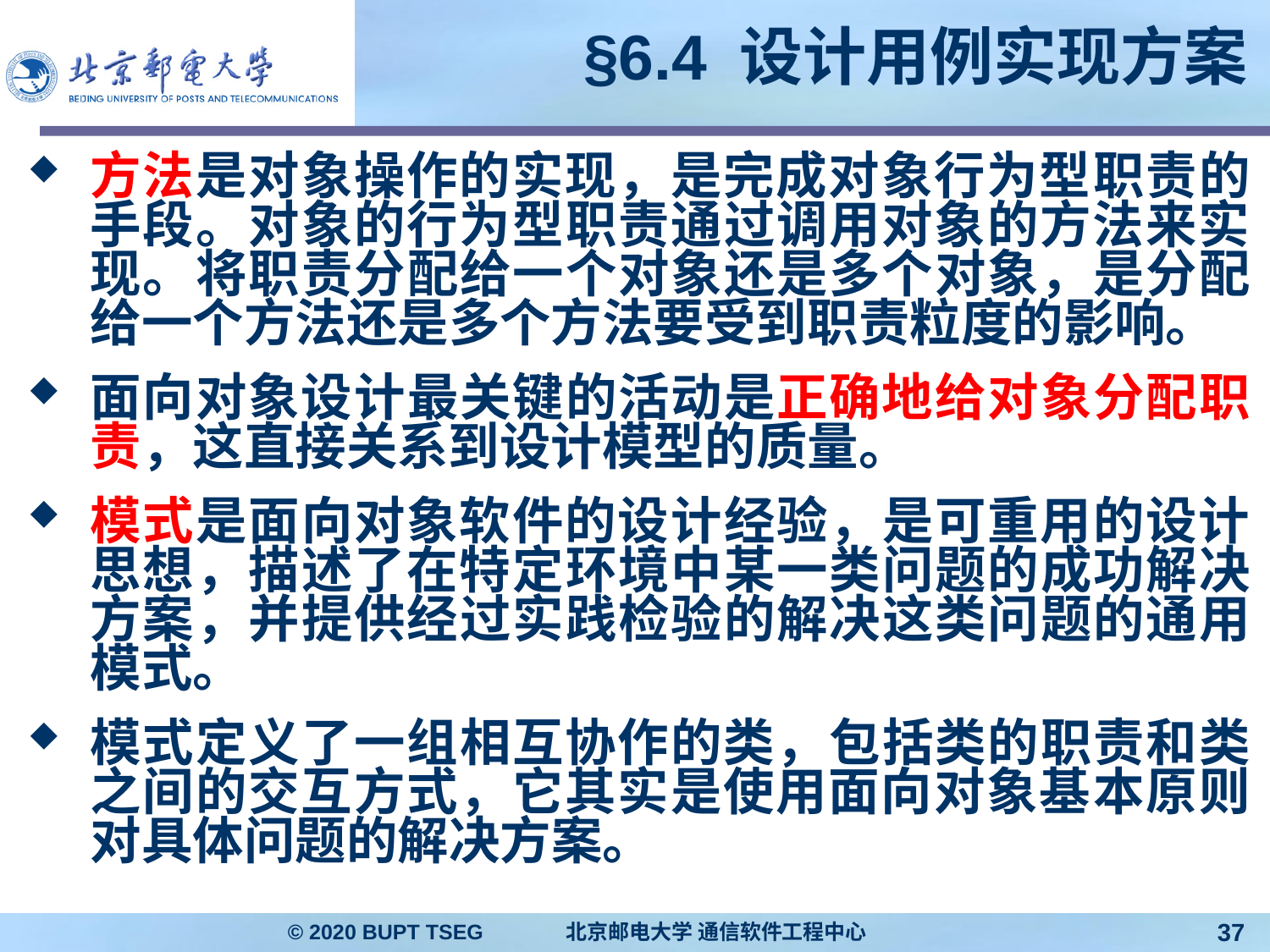

# §6.4 设计用例实现方案
方法是对象操作的实现，是完成对象行为型职责的手段。对象的行为型职责通过调用对象的方法来实现。将职责分配给一个对象还是多个对象，是分配给一个方法还是多个方法要受到职责粒度的影响。
面向对象设计最关键的活动是正确地给对象分配职责，这直接关系到设计模型的质量。
模式是面向对象软件的设计经验，是可重用的设计思想，描述了在特定环境中某一类问题的成功解决方案，并提供经过实践检验的解决这类问题的通用模式。
模式定义了一组相互协作的类，包括类的职责和类之间的交互方式，它其实是使用面向对象基本原则对具体问题的解决方案。
© 2020 BUPT TSEG             北京邮电大学 通信软件工程中心